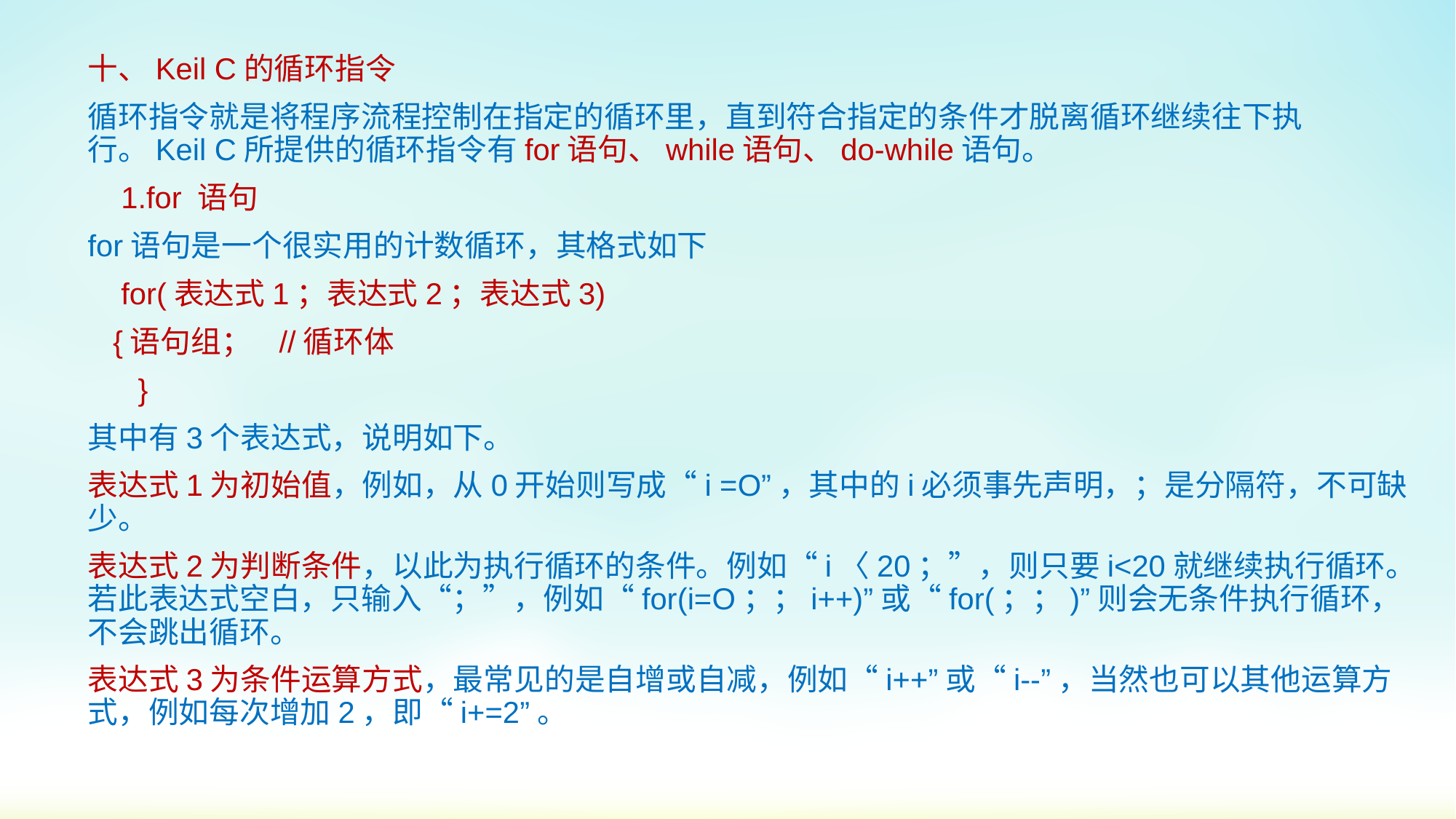

十、Keil C的循环指令
循环指令就是将程序流程控制在指定的循环里，直到符合指定的条件才脱离循环继续往下执行。Keil C所提供的循环指令有for语句、while语句、do-while语句。
    1.for 语句
for语句是一个很实用的计数循环，其格式如下
    for(表达式1；表达式2；表达式3)
   {语句组；   //循环体
      }
其中有3个表达式，说明如下。
表达式1为初始值，例如，从0开始则写成“i =O”，其中的i必须事先声明，；是分隔符，不可缺少。
表达式2为判断条件，以此为执行循环的条件。例如“i〈20；”，则只要i<20就继续执行循环。若此表达式空白，只输入“；”，例如“for(i=O；；i++)”或“for(；；)”则会无条件执行循环，不会跳出循环。
表达式3为条件运算方式，最常见的是自增或自减，例如“i++”或“i--”，当然也可以其他运算方式，例如每次增加2，即“i+=2”。